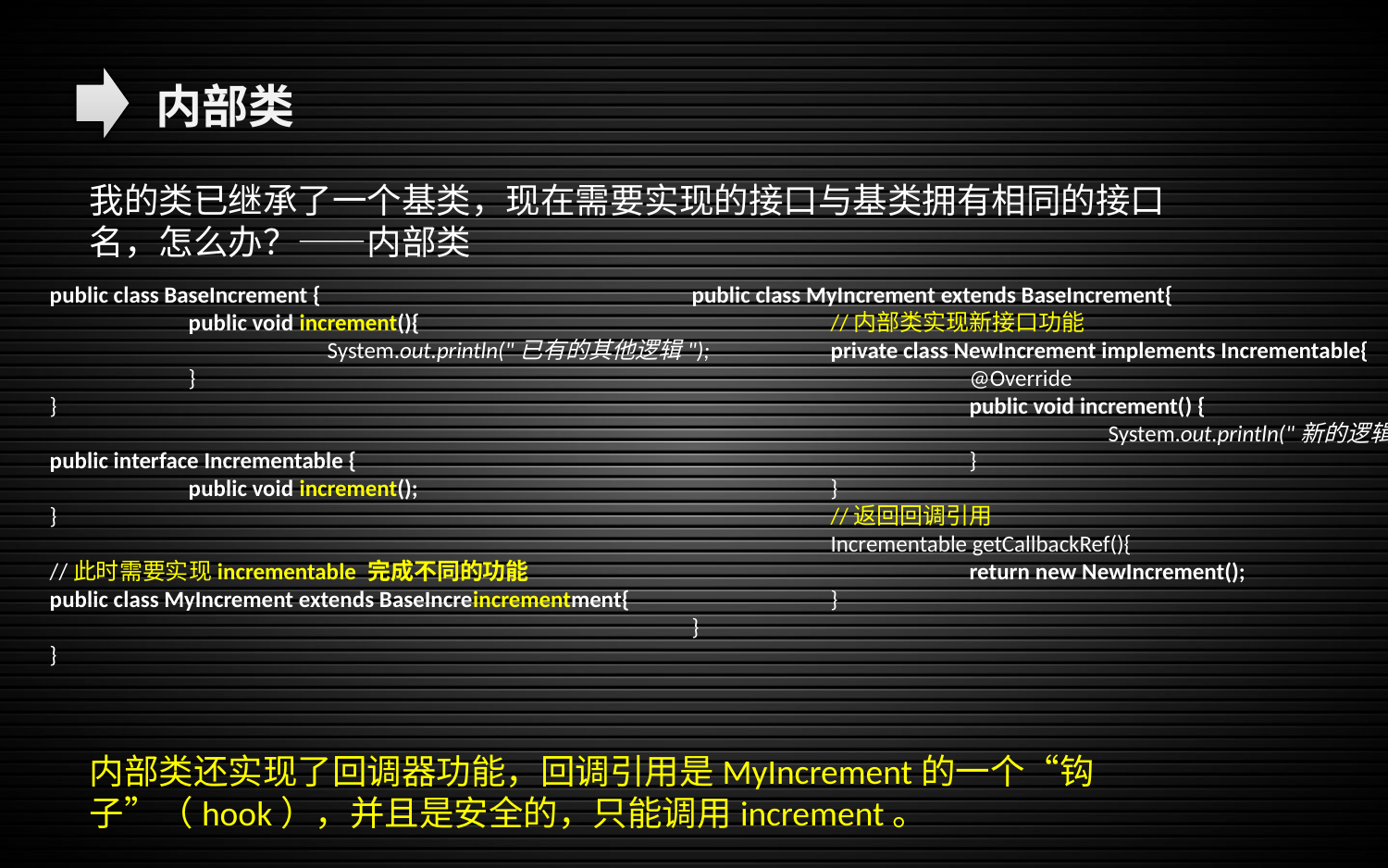

内部类
我的类已继承了一个基类，现在需要实现的接口与基类拥有相同的接口名，怎么办？——内部类
public class BaseIncrement {
	public void increment(){
		System.out.println("已有的其他逻辑");
	}
}

public interface Incrementable {
	public void increment();
}

//此时需要实现incrementable 完成不同的功能
public class MyIncrement extends BaseIncreincrementment{

}
public class MyIncrement extends BaseIncrement{
	//内部类实现新接口功能
	private class NewIncrement implements Incrementable{
		@Override
		public void increment() {
			System.out.println("新的逻辑");
		}
	}
	//返回回调引用
	Incrementable getCallbackRef(){
		return new NewIncrement();
	}
}
内部类还实现了回调器功能，回调引用是MyIncrement的一个“钩子”（hook），并且是安全的，只能调用increment。